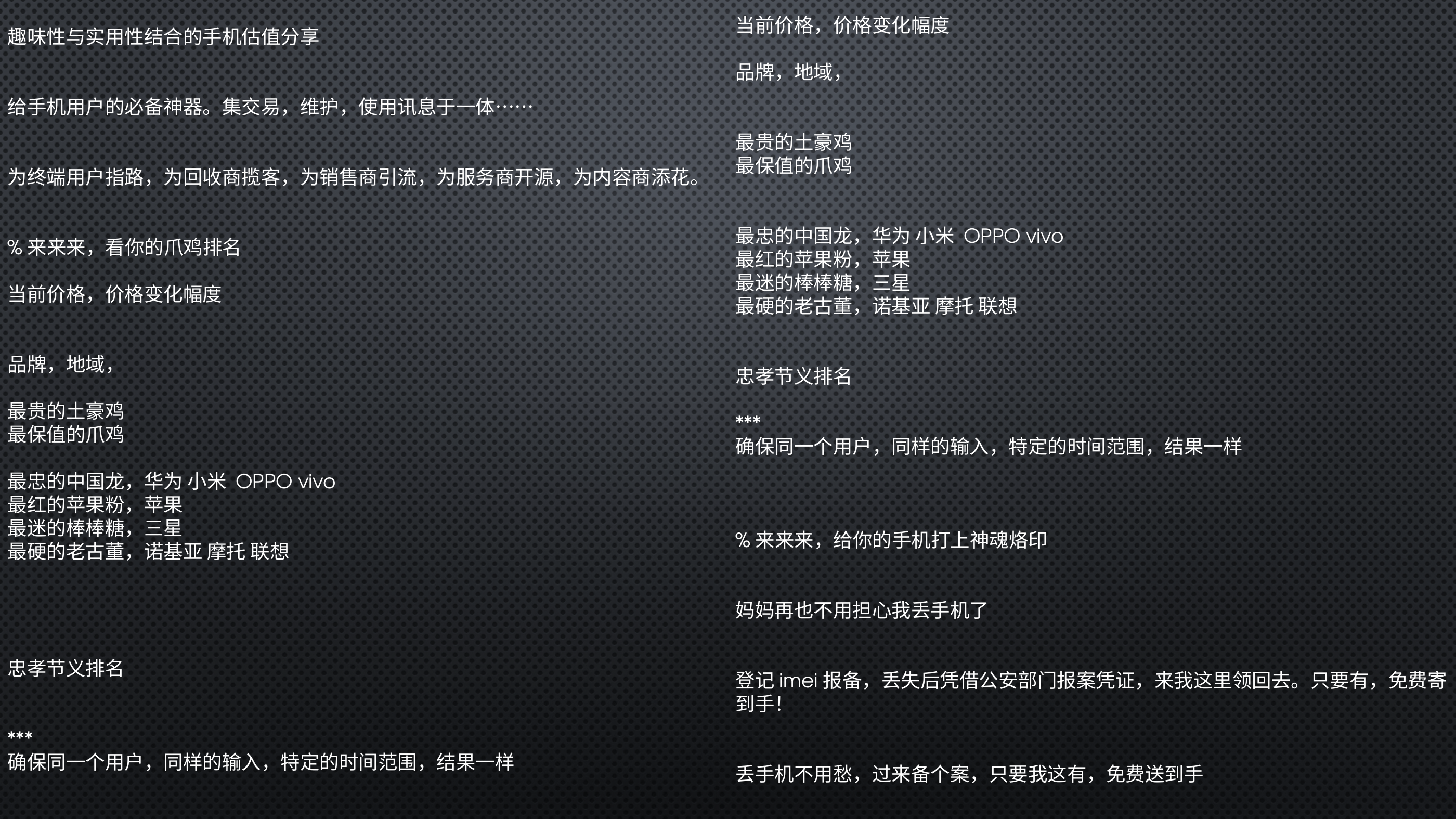

当前价格，价格变化幅度
品牌，地域，

最贵的土豪鸡
最保值的爪鸡

最忠的中国龙，华为 小米 OPPO vivo
最红的苹果粉，苹果
最迷的棒棒糖，三星
最硬的老古董，诺基亚 摩托 联想

忠孝节义排名

***
确保同一个用户，同样的输入，特定的时间范围，结果一样

%来来来，给你的手机打上神魂烙印

妈妈再也不用担心我丢手机了

登记imei报备，丢失后凭借公安部门报案凭证，来我这里领回去。只要有，免费寄到手！

丢手机不用愁，过来备个案，只要我这有，免费送到手
趣味性与实用性结合的手机估值分享
给手机用户的必备神器。集交易，维护，使用讯息于一体……

为终端用户指路，为回收商揽客，为销售商引流，为服务商开源，为内容商添花。

%来来来，看你的爪鸡排名
当前价格，价格变化幅度

品牌，地域，
最贵的土豪鸡
最保值的爪鸡
最忠的中国龙，华为 小米 OPPO vivo
最红的苹果粉，苹果
最迷的棒棒糖，三星
最硬的老古董，诺基亚 摩托 联想

忠孝节义排名

***
确保同一个用户，同样的输入，特定的时间范围，结果一样